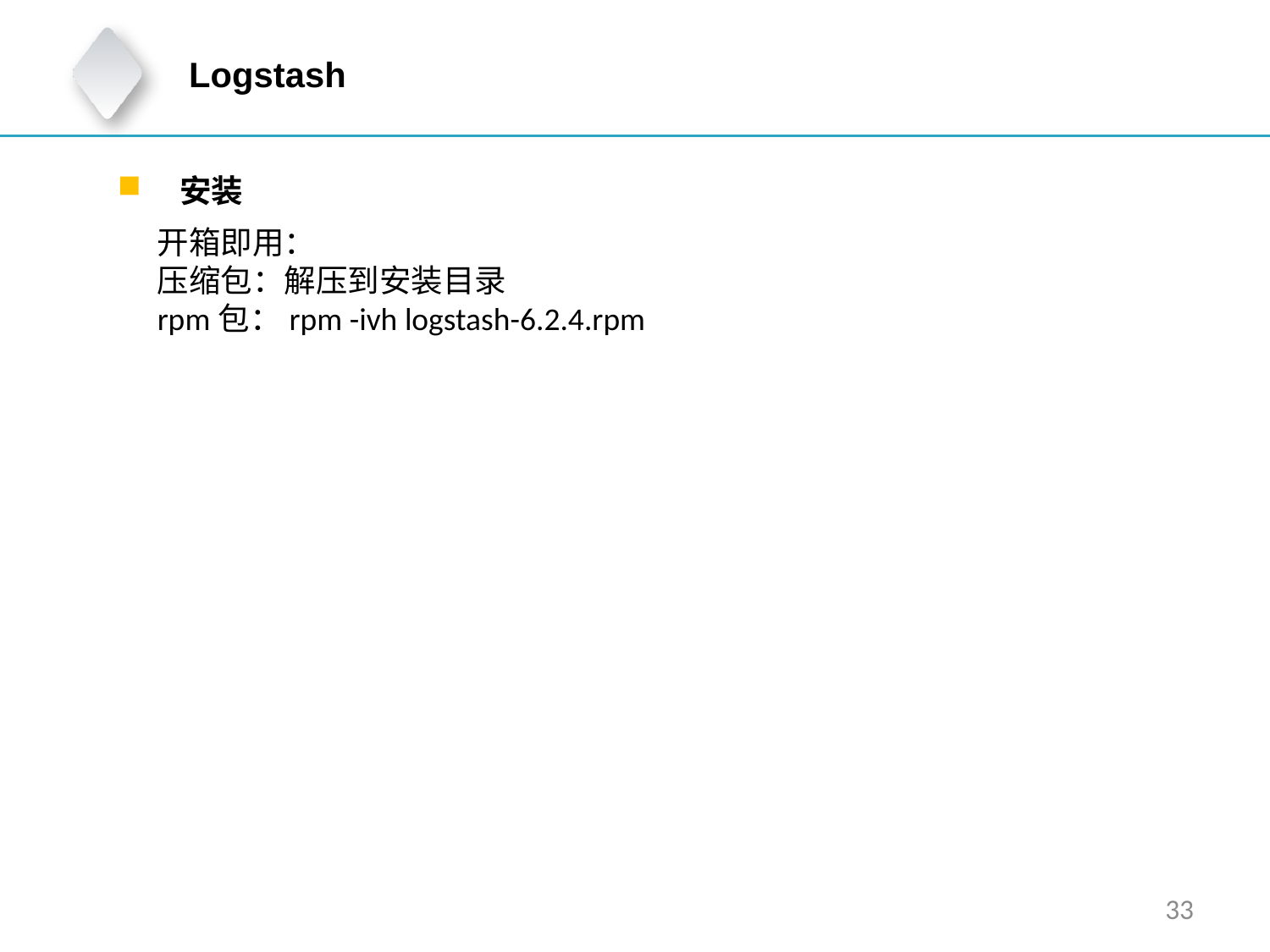

Logstash
 安装
开箱即用：
压缩包：解压到安装目录
rpm包：rpm -ivh logstash-6.2.4.rpm
33